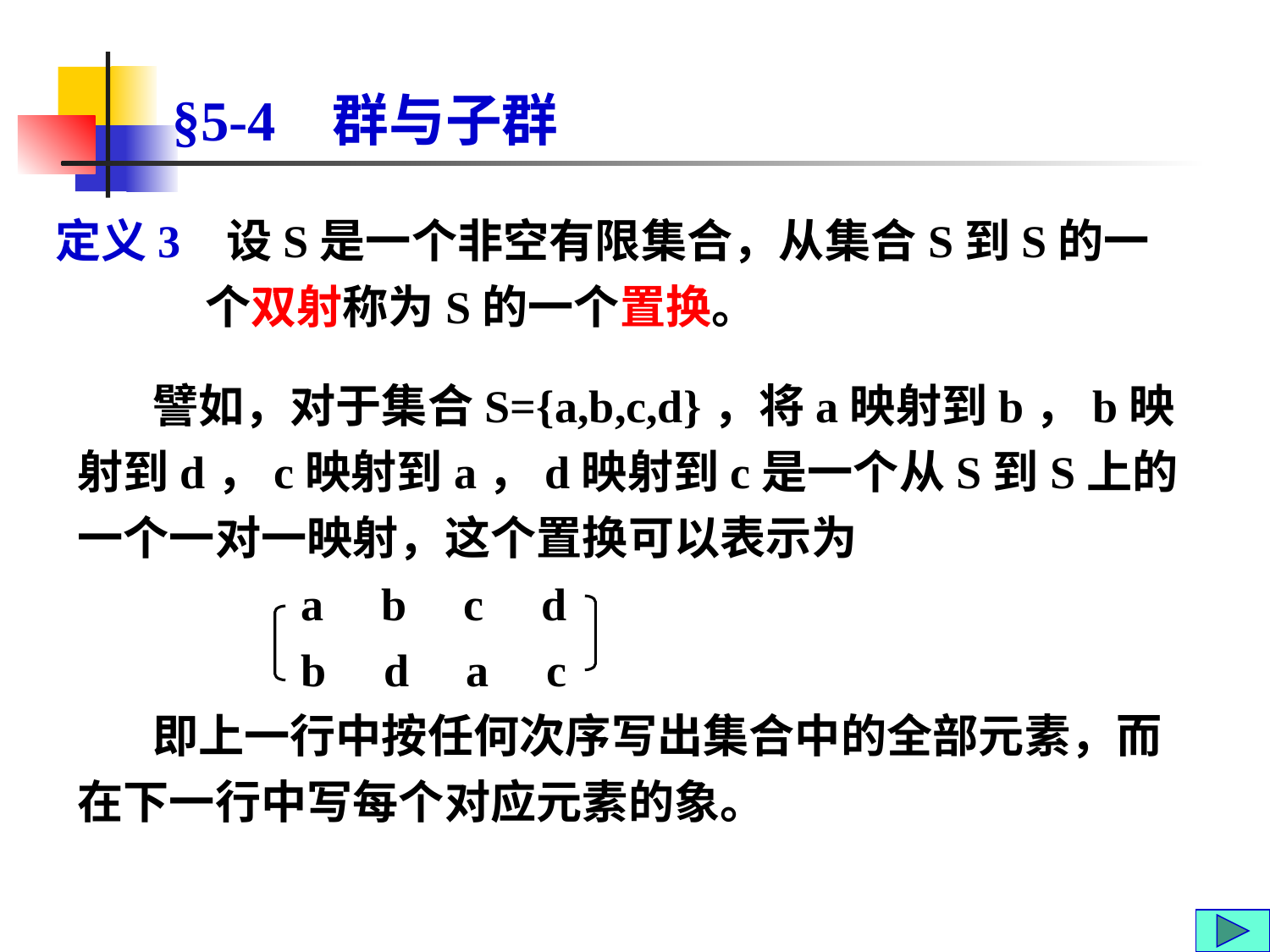

# §5-4   群与子群
定义3   设S是一个非空有限集合，从集合S到S的一个双射称为S的一个置换。
譬如，对于集合S={a,b,c,d}，将a映射到b，b映射到d，c映射到a，d映射到c是一个从S到S上的一个一对一映射，这个置换可以表示为
             a     b     c     d
             b     d     a     c
即上一行中按任何次序写出集合中的全部元素，而在下一行中写每个对应元素的象。

29